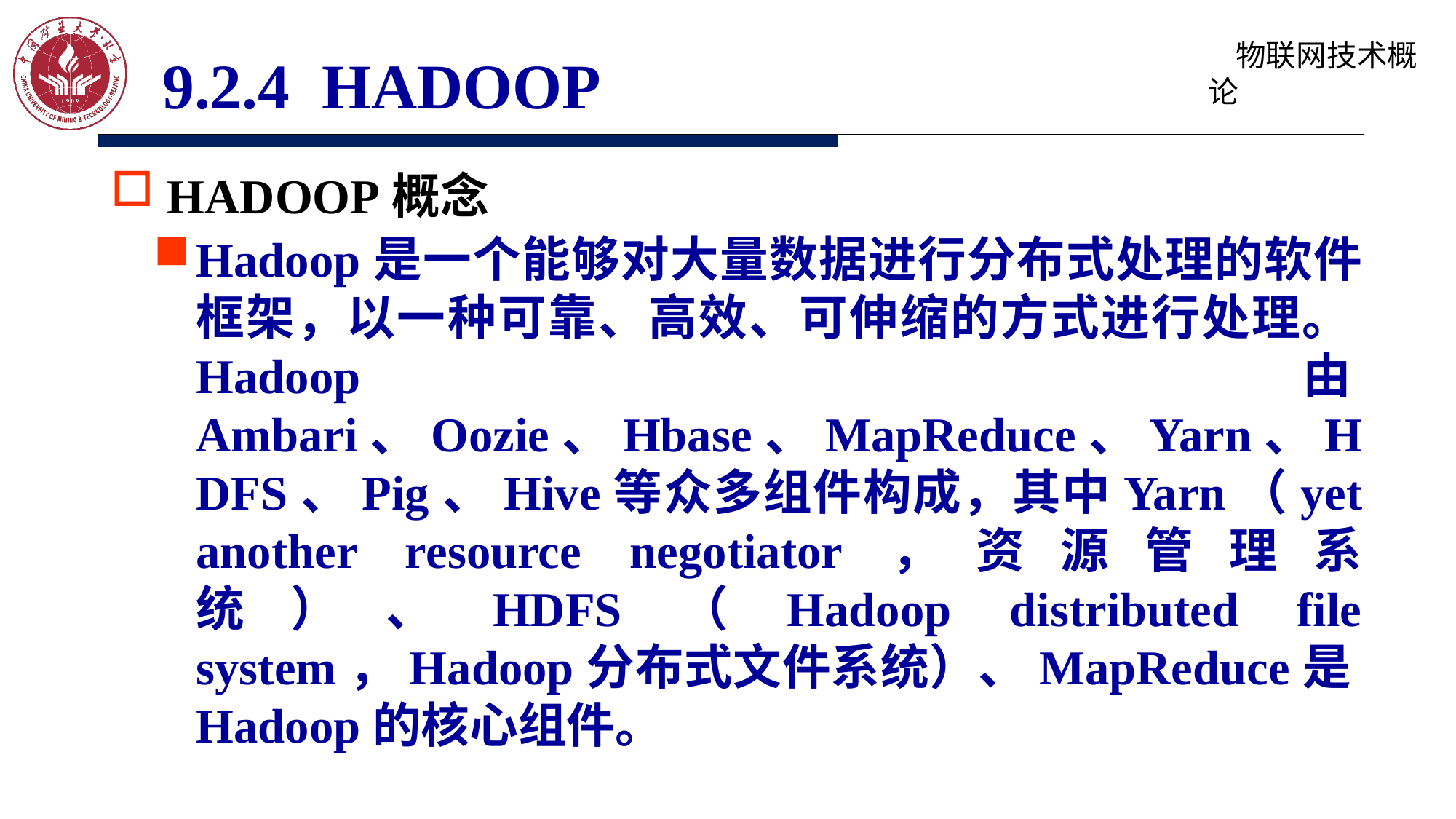

9.2.4  HADOOP
HADOOP概念
Hadoop是一个能够对大量数据进行分布式处理的软件框架，以一种可靠、高效、可伸缩的方式进行处理。Hadoop由Ambari、Oozie、Hbase、MapReduce、Yarn、HDFS、Pig、Hive等众多组件构成，其中Yarn（yet another resource negotiator，资源管理系统）、HDFS（Hadoop distributed file system，Hadoop分布式文件系统）、MapReduce是Hadoop的核心组件。